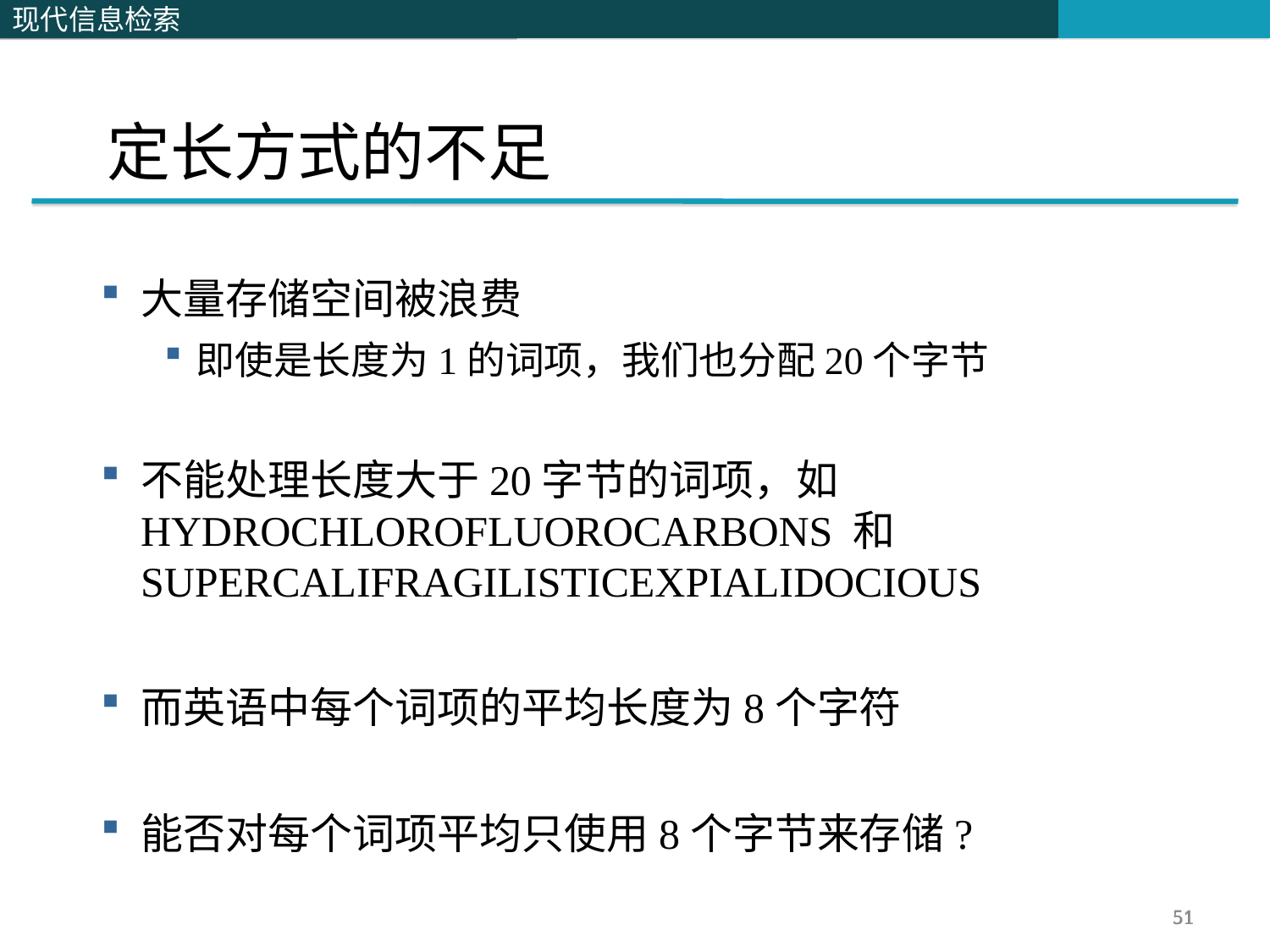

定长方式的不足

大量存储空间被浪费
即使是长度为1的词项，我们也分配20个字节

不能处理长度大于20字节的词项，如 HYDROCHLOROFLUOROCARBONS 和SUPERCALIFRAGILISTICEXPIALIDOCIOUS

而英语中每个词项的平均长度为8个字符

能否对每个词项平均只使用8个字节来存储?
51
51